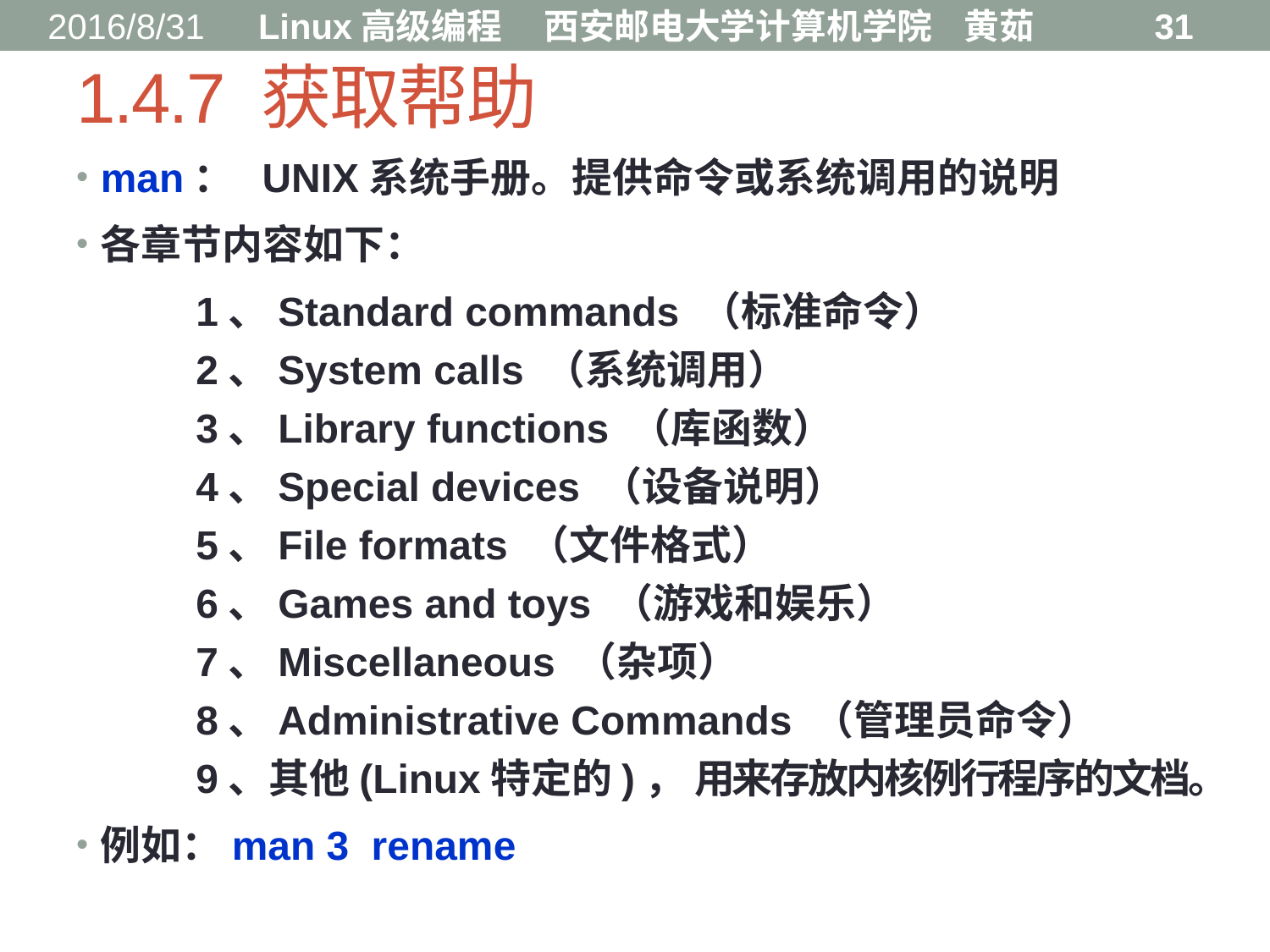

2016/8/31
Linux高级编程    西安邮电大学计算机学院   黄茹
31
# 1.4.7 获取帮助
man：  UNIX系统手册。提供命令或系统调用的说明
各章节内容如下：
1、Standard commands （标准命令）
2、System calls （系统调用）
3、Library functions （库函数）
4、Special devices （设备说明）
5、File formats （文件格式）
6、Games and toys （游戏和娱乐）
7、Miscellaneous （杂项）
8、Administrative Commands （管理员命令）
9、其他(Linux特定的)， 用来存放内核例行程序的文档。
例如：man 3  rename